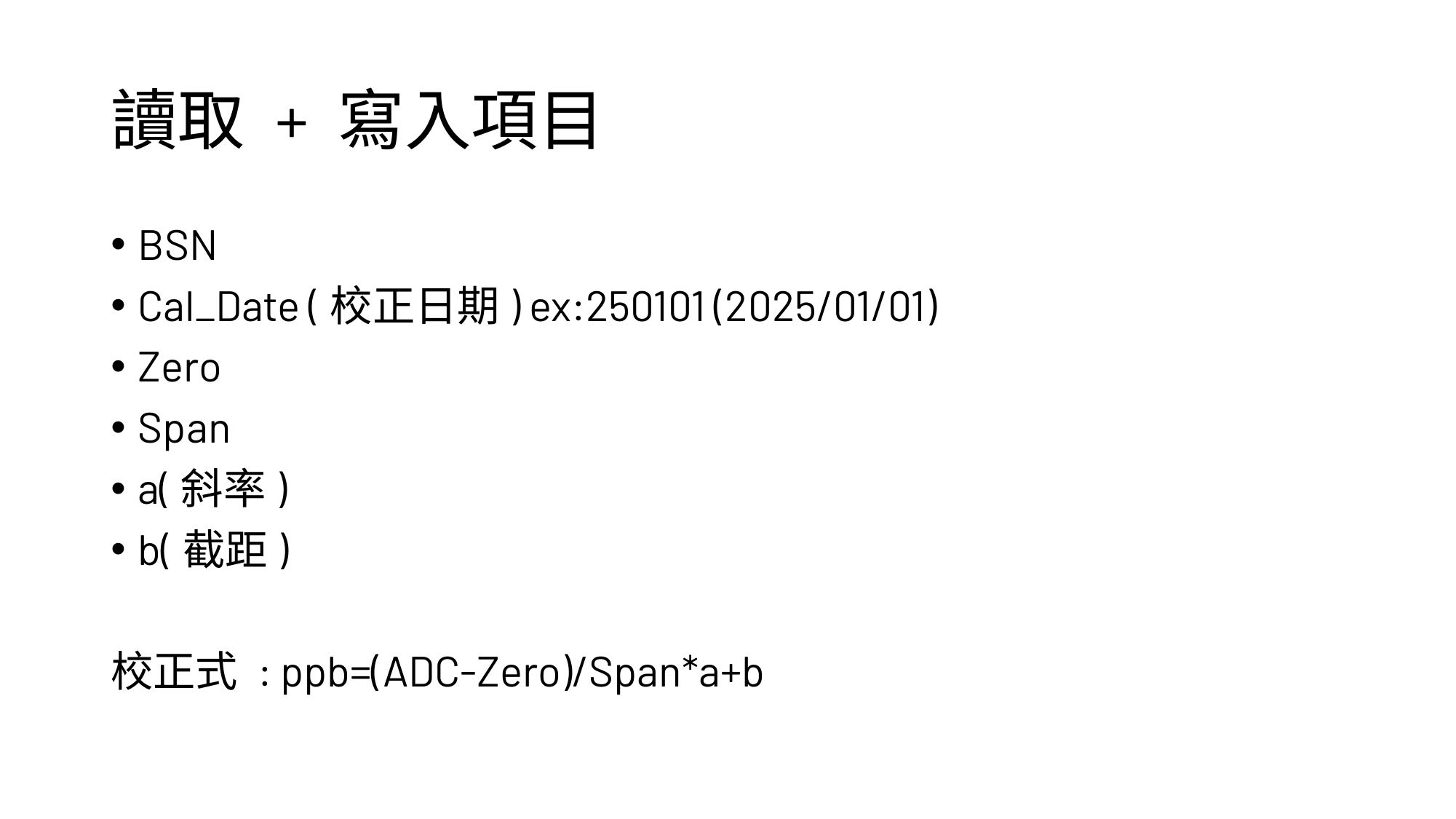

# 讀取 + 寫入項目
BSN
Cal_Date (校正日期) ex:250101 (2025/01/01)
Zero
Span
a(斜率)
b(截距)

校正式 : ppb=(ADC-Zero)/Span*a+b